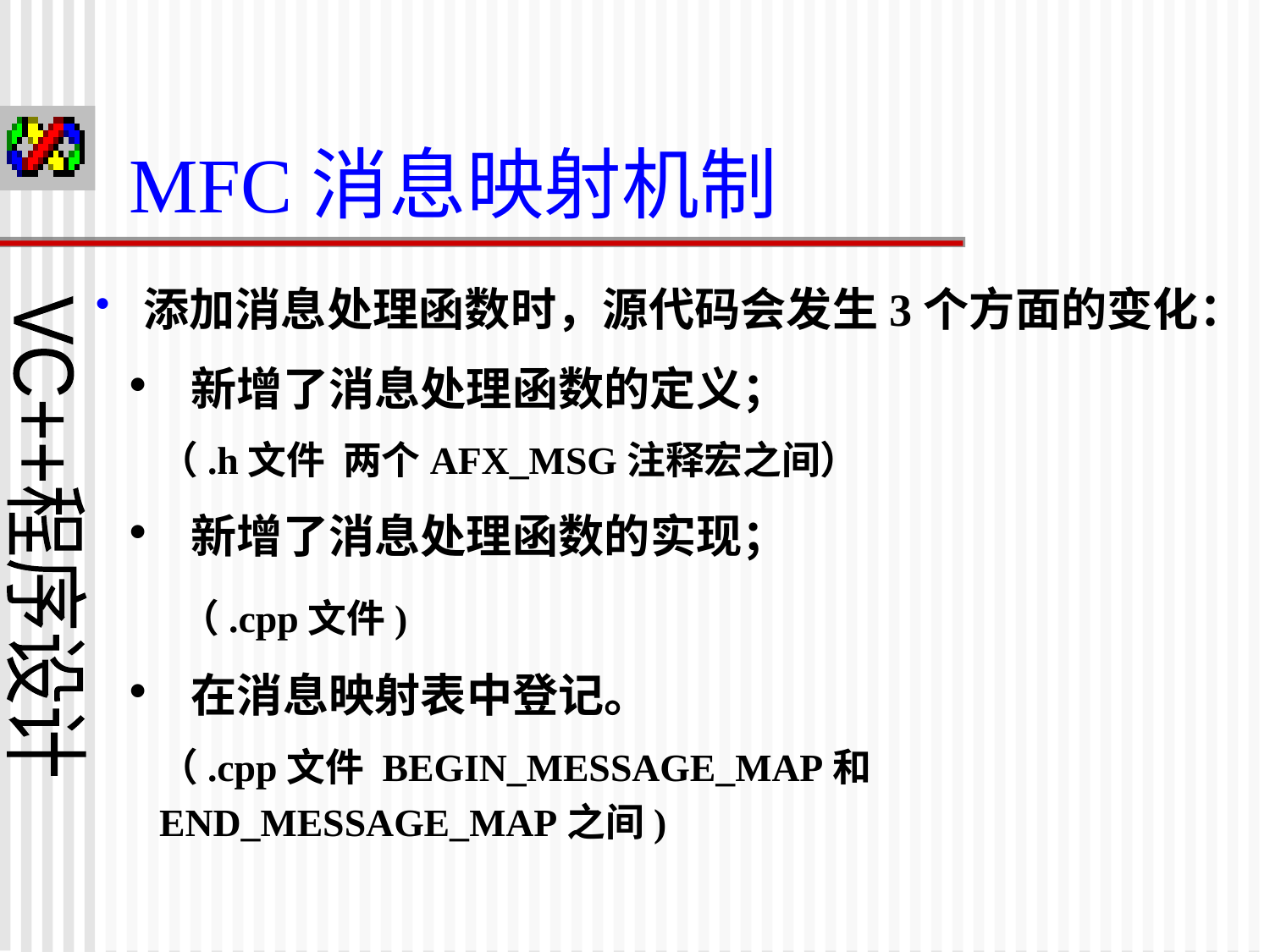

MFC消息映射机制
 添加消息处理函数时，源代码会发生3个方面的变化：
  新增了消息处理函数的定义；
（.h文件  两个AFX_MSG注释宏之间）
  新增了消息处理函数的实现；
 （.cpp文件)
  在消息映射表中登记。
（.cpp文件 BEGIN_MESSAGE_MAP和END_MESSAGE_MAP之间)